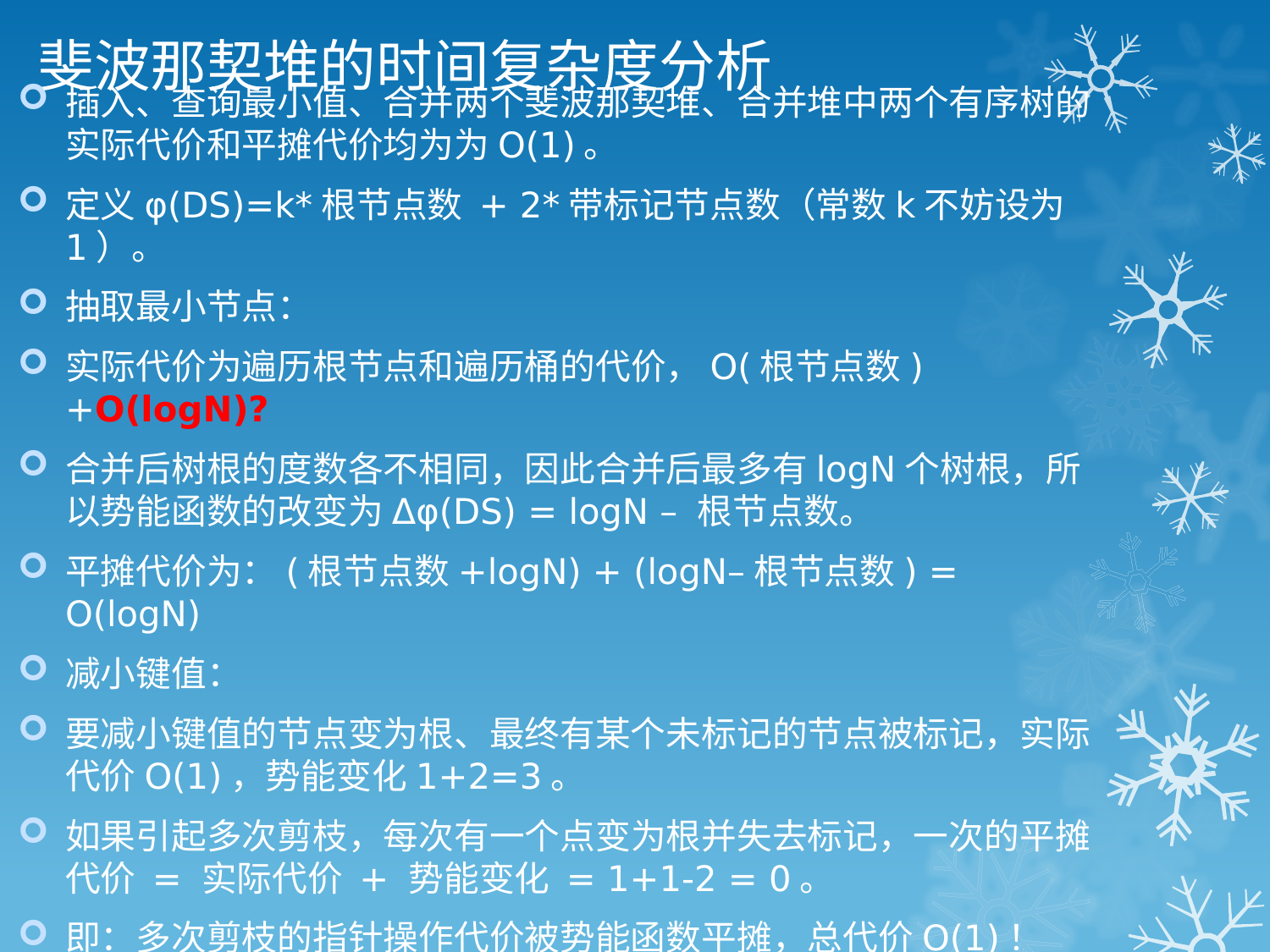

# 斐波那契堆的时间复杂度分析
插入、查询最小值、合并两个斐波那契堆、合并堆中两个有序树的实际代价和平摊代价均为为O(1)。
定义φ(DS)=k*根节点数 + 2*带标记节点数（常数k不妨设为1）。
抽取最小节点：
实际代价为遍历根节点和遍历桶的代价，O(根节点数)+O(logN)?
合并后树根的度数各不相同，因此合并后最多有logN个树根，所以势能函数的改变为Δφ(DS) = logN – 根节点数。
平摊代价为：(根节点数+logN) + (logN–根节点数) = O(logN)
减小键值：
要减小键值的节点变为根、最终有某个未标记的节点被标记，实际代价O(1)，势能变化1+2=3。
如果引起多次剪枝，每次有一个点变为根并失去标记，一次的平摊代价 = 实际代价 + 势能变化 = 1+1-2 = 0。
即：多次剪枝的指针操作代价被势能函数平摊，总代价O(1)！